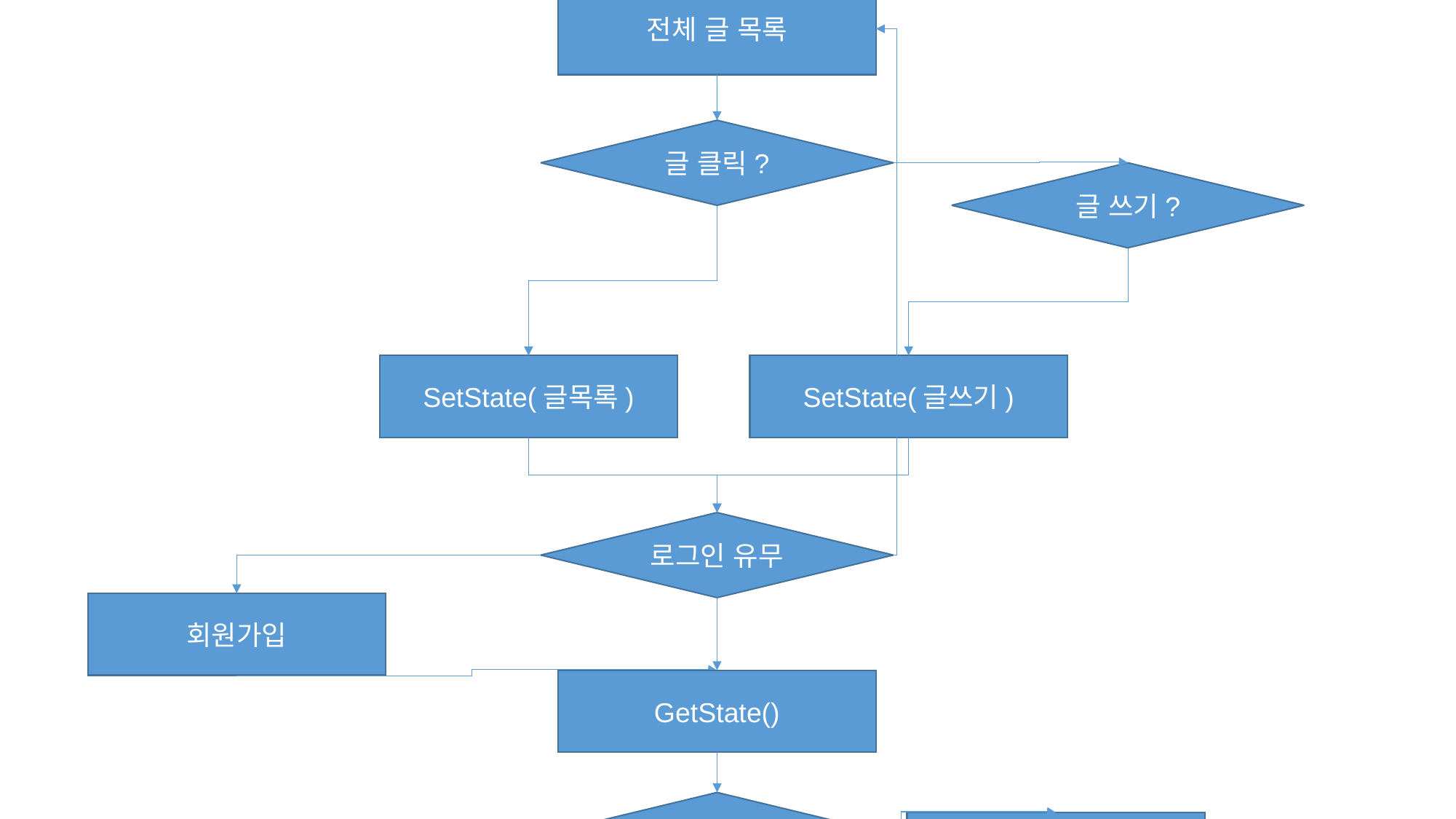

시작
전체 글 목록
글 클릭?
글 쓰기?
SetState(글목록)
SetState(글쓰기)
로그인 유무
회원가입
GetState()
Isd.fd.f.
글 쓰기 화면
글 내용 화면
끝